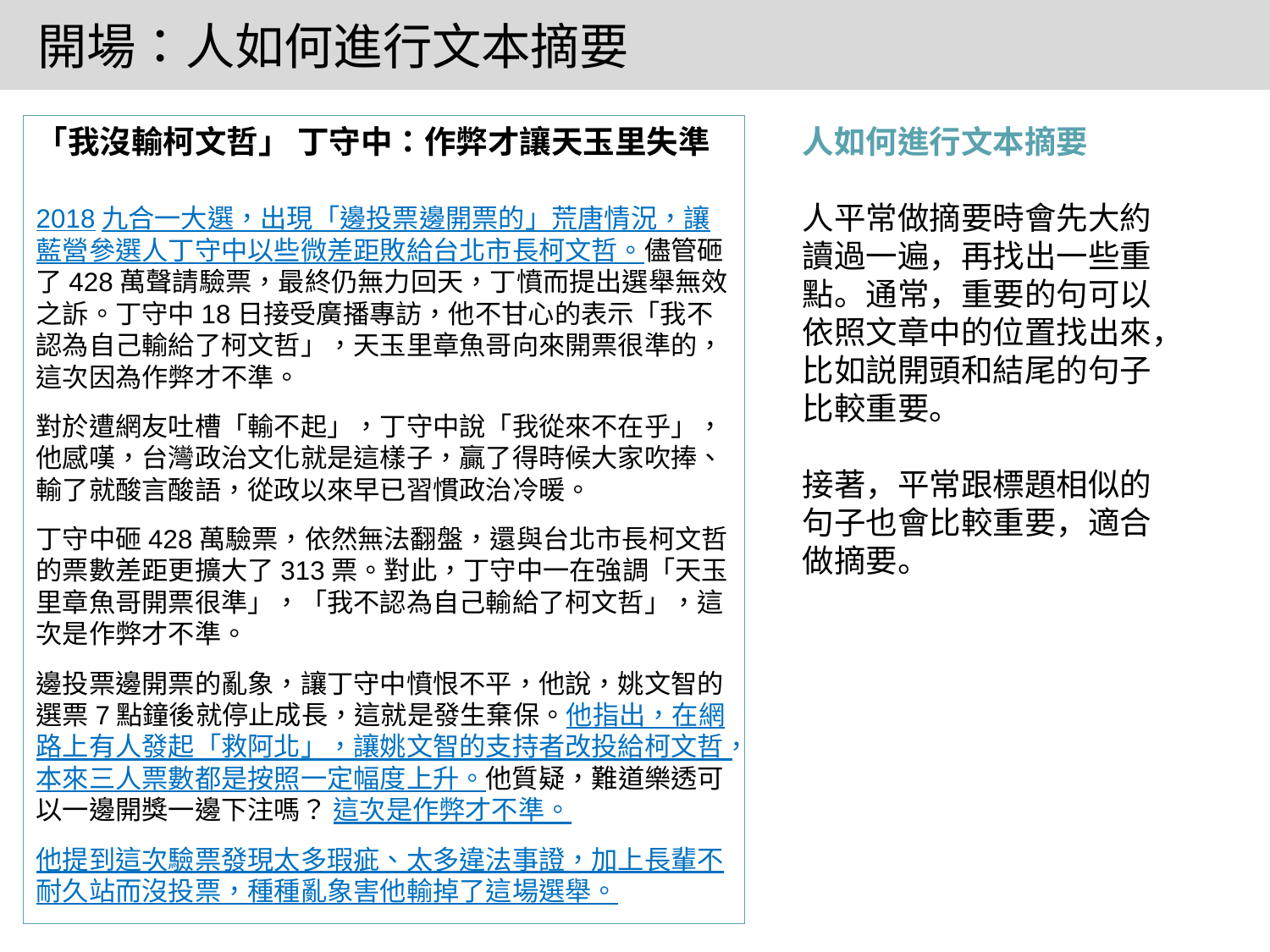

# 開場：人如何進行文本摘要
「我沒輸柯文哲」 丁守中：作弊才讓天玉里失準

2018九合一大選，出現「邊投票邊開票的」荒唐情況，讓藍營參選人丁守中以些微差距敗給台北市長柯文哲。儘管砸了428萬聲請驗票，最終仍無力回天，丁憤而提出選舉無效之訴。丁守中18日接受廣播專訪，他不甘心的表示「我不認為自己輸給了柯文哲」，天玉里章魚哥向來開票很準的，這次因為作弊才不準。
對於遭網友吐槽「輸不起」，丁守中說「我從來不在乎」，他感嘆，台灣政治文化就是這樣子，贏了得時候大家吹捧、輸了就酸言酸語，從政以來早已習慣政治冷暖。
丁守中砸428萬驗票，依然無法翻盤，還與台北市長柯文哲的票數差距更擴大了313票。對此，丁守中一在強調「天玉里章魚哥開票很準」，「我不認為自己輸給了柯文哲」，這次是作弊才不準。
邊投票邊開票的亂象，讓丁守中憤恨不平，他說，姚文智的選票7點鐘後就停止成長，這就是發生棄保。他指出，在網路上有人發起「救阿北」，讓姚文智的支持者改投給柯文哲，本來三人票數都是按照一定幅度上升。他質疑，難道樂透可以一邊開獎一邊下注嗎？ 這次是作弊才不準。
他提到這次驗票發現太多瑕疵、太多違法事證，加上長輩不耐久站而沒投票，種種亂象害他輸掉了這場選舉。
人如何進行文本摘要

人平常做摘要時會先大約讀過一遍，再找出一些重點。通常，重要的句可以依照文章中的位置找出來，比如説開頭和結尾的句子比較重要。

接著，平常跟標題相似的句子也會比較重要，適合做摘要。